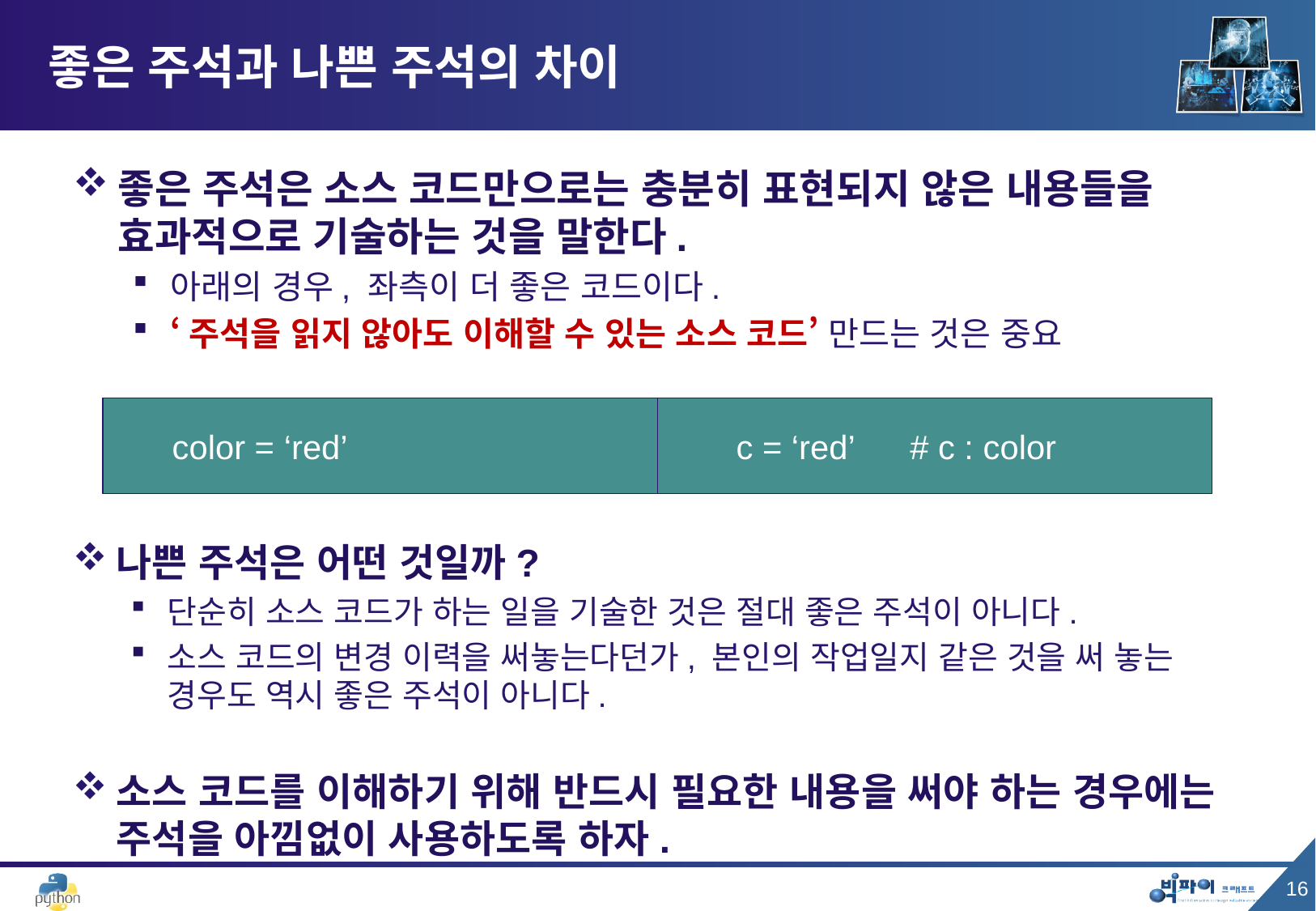

# 좋은 주석과 나쁜 주석의 차이
좋은 주석은 소스 코드만으로는 충분히 표현되지 않은 내용들을 효과적으로 기술하는 것을 말한다.
아래의 경우, 좌측이 더 좋은 코드이다.
‘주석을 읽지 않아도 이해할 수 있는 소스 코드’ 만드는 것은 중요

color = ‘red’
c = ‘red’      # c : color
나쁜 주석은 어떤 것일까?
단순히 소스 코드가 하는 일을 기술한 것은 절대 좋은 주석이 아니다.
소스 코드의 변경 이력을 써놓는다던가, 본인의 작업일지 같은 것을 써 놓는 경우도 역시 좋은 주석이 아니다.

소스 코드를 이해하기 위해 반드시 필요한 내용을 써야 하는 경우에는 주석을 아낌없이 사용하도록 하자.